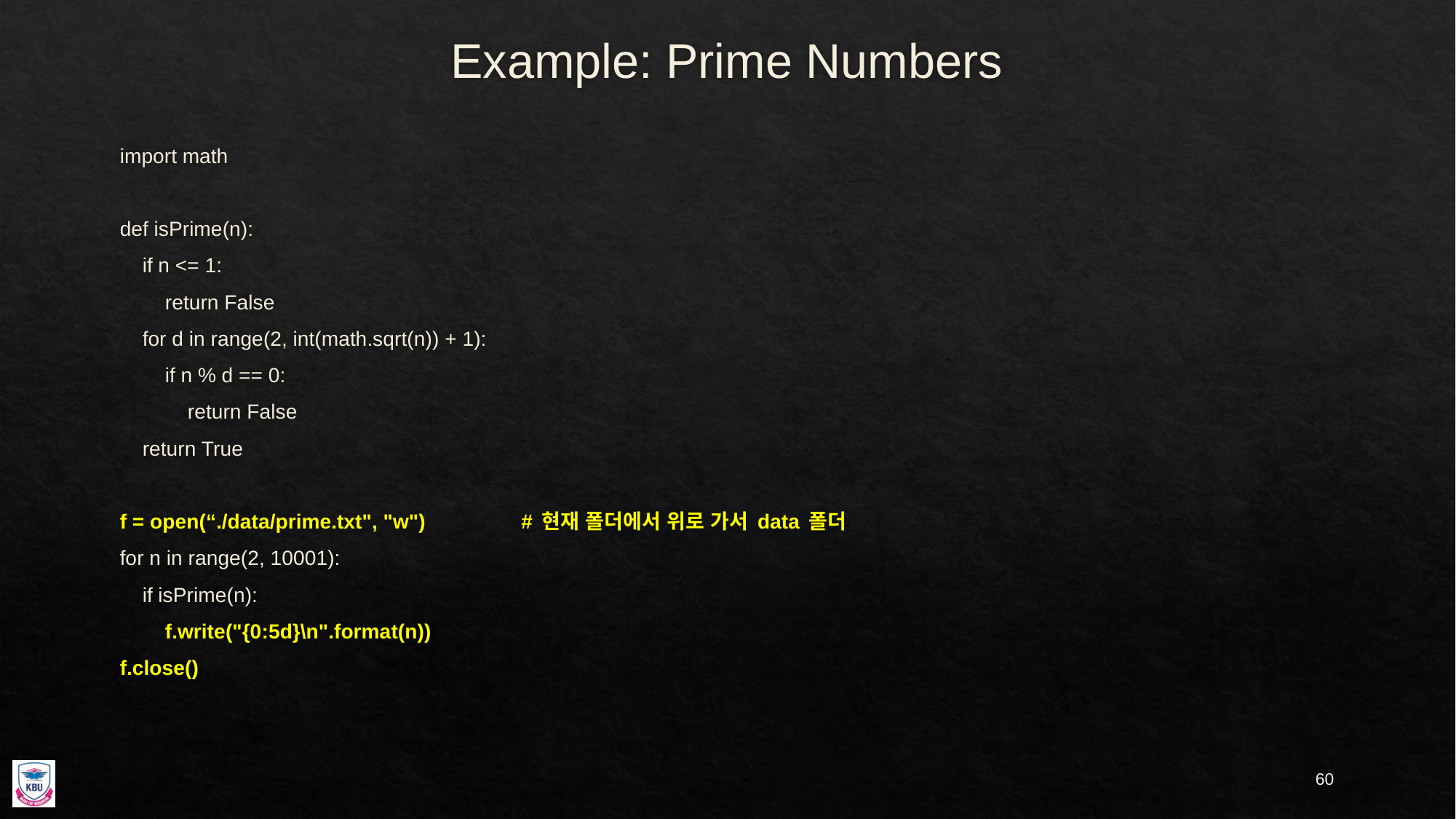

# Example: Prime Numbers
import math

def isPrime(n):
    if n <= 1:
        return False
    for d in range(2, int(math.sqrt(n)) + 1):
        if n % d == 0:
            return False
    return True

f = open(“./data/prime.txt", "w")                 # 현재 폴더에서 위로 가서 data 폴더
for n in range(2, 10001):
    if isPrime(n):
        f.write("{0:5d}\n".format(n))
f.close()
60